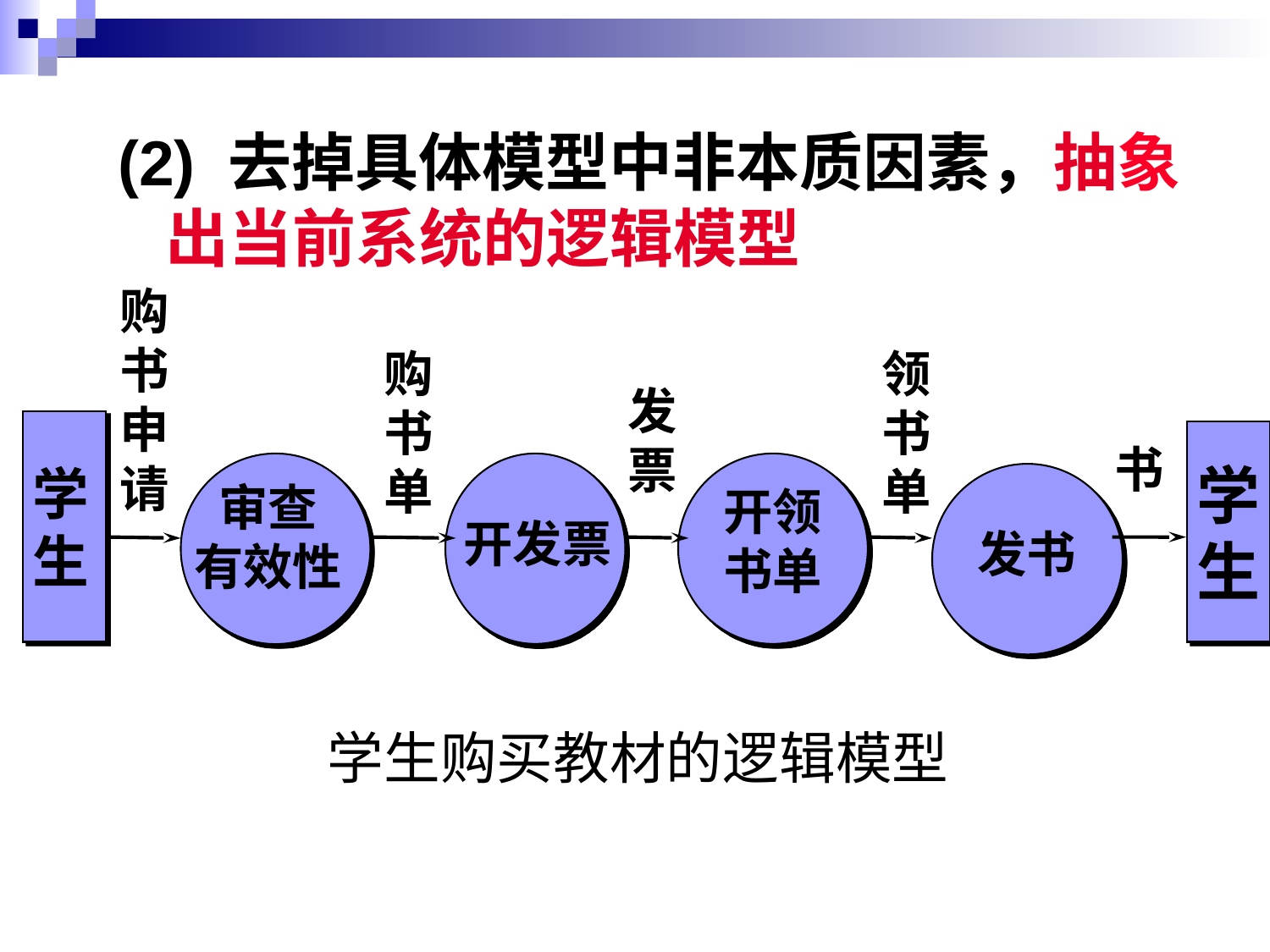

(2) 去掉具体模型中非本质因素，抽象出当前系统的逻辑模型
购
书
申
请
购书
单
领
书
单

发
票

学
生
书
学
生

审查
有效性
开领
书单
开发票
发书

学生购买教材的逻辑模型